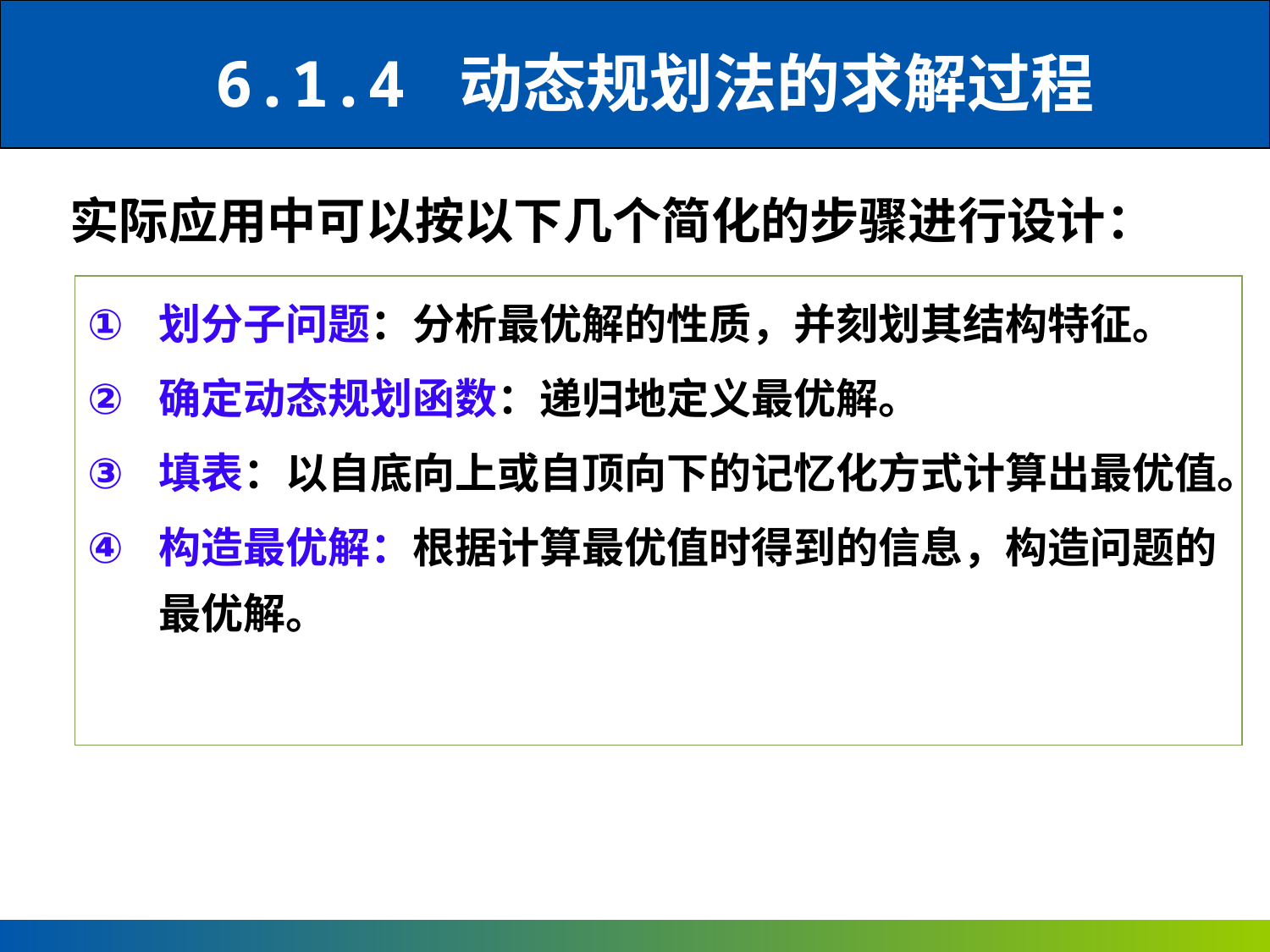

6.1.4 动态规划法的求解过程
实际应用中可以按以下几个简化的步骤进行设计：
划分子问题：分析最优解的性质，并刻划其结构特征。
确定动态规划函数：递归地定义最优解。
填表：以自底向上或自顶向下的记忆化方式计算出最优值。
构造最优解：根据计算最优值时得到的信息，构造问题的最优解。